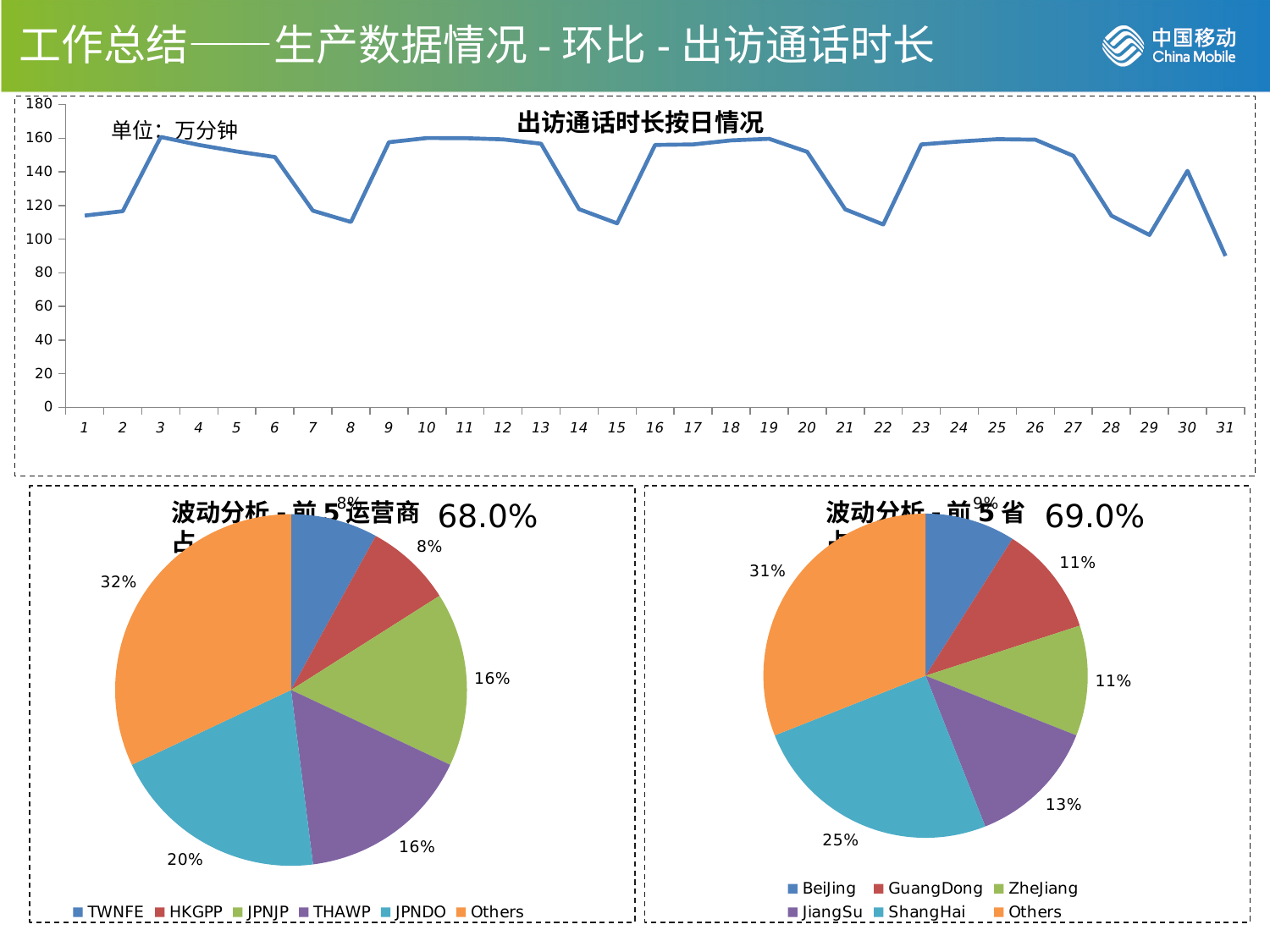

工作总结——生产数据情况-环比-出访通话时长

### Chart

| Category |  |
|---|---|
| 1 | 114.0 |
| 2 | 116.6 |
| 3 | 160.7 |
| 4 | 156.0 |
| 5 | 152.1 |
| 6 | 148.8 |
| 7 | 116.9 |
| 8 | 110.2 |
| 9 | 157.6 |
| 10 | 160.1 |
| 11 | 160.0 |
| 12 | 159.3 |
| 13 | 156.7 |
| 14 | 117.8 |
| 15 | 109.4 |
| 16 | 156.0 |
| 17 | 156.3 |
| 18 | 158.7 |
| 19 | 159.6 |
| 20 | 151.9 |
| 21 | 117.7 |
| 22 | 108.7 |
| 23 | 156.3 |
| 24 | 158.0 |
| 25 | 159.4 |
| 26 | 159.1 |
| 27 | 149.5 |
| 28 | 113.9 |
| 29 | 102.5 |
| 30 | 140.6 |
| 31 | 90.0 |
出访通话时长按日情况
单位：万分钟

### Chart

| Category |  |
|---|---|
| TWNFE | 0.08 |
| HKGPP | 0.08 |
| JPNJP | 0.16 |
| THAWP | 0.16 |
| JPNDO | 0.2 |
| Others | 0.32 |

### Chart

| Category |  |
|---|---|
| BeiJing | 0.09 |
| GuangDong | 0.11 |
| ZheJiang | 0.11 |
| JiangSu | 0.13 |
| ShangHai | 0.25 |
| Others | 0.31 |
68.0%
69.0%